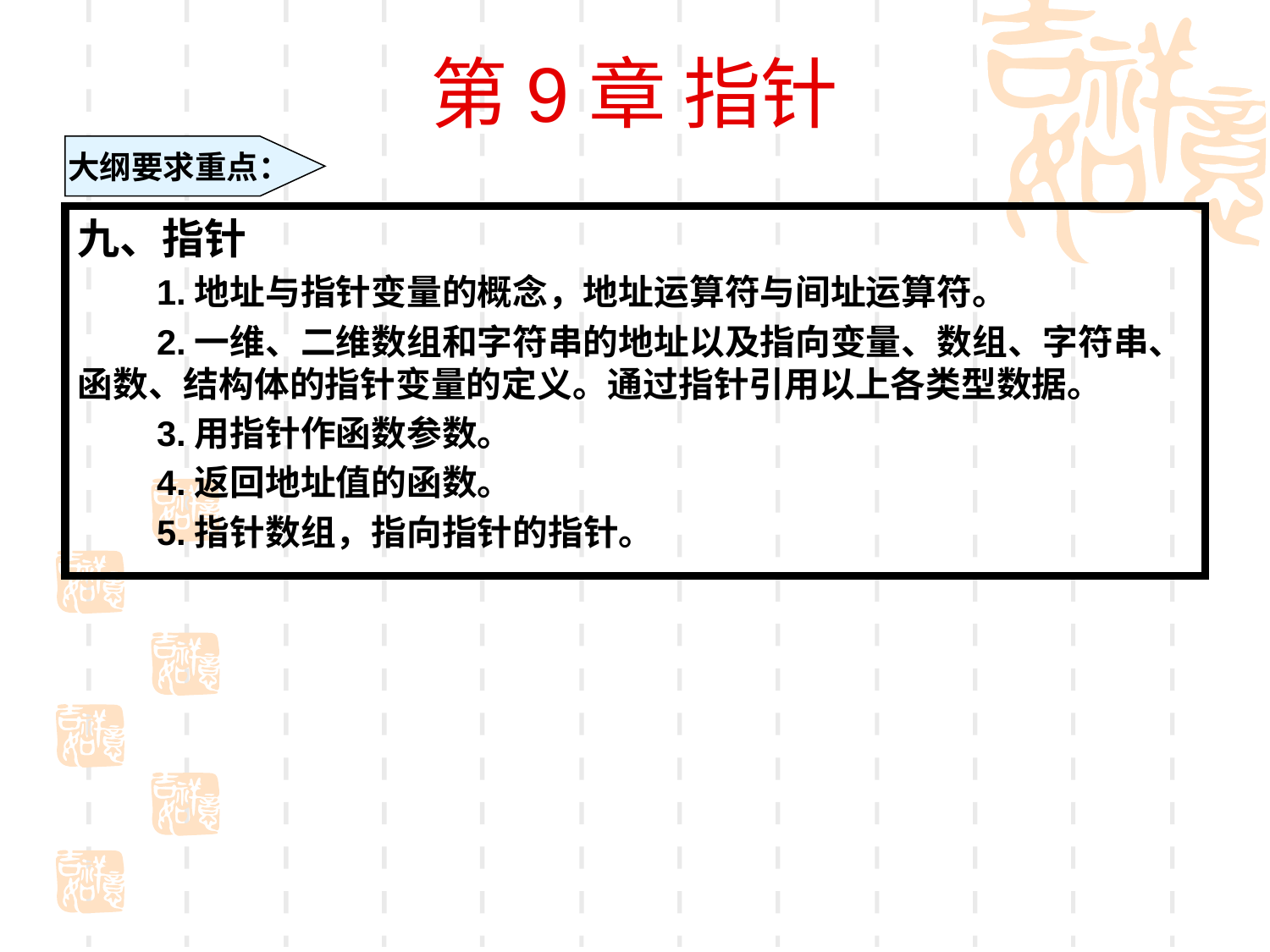

第9章 指针
大纲要求重点：
九、指针
　　1.地址与指针变量的概念，地址运算符与间址运算符。
　　2.一维、二维数组和字符串的地址以及指向变量、数组、字符串、函数、结构体的指针变量的定义。通过指针引用以上各类型数据。
　　3.用指针作函数参数。
　　4.返回地址值的函数。
　　5.指针数组，指向指针的指针。